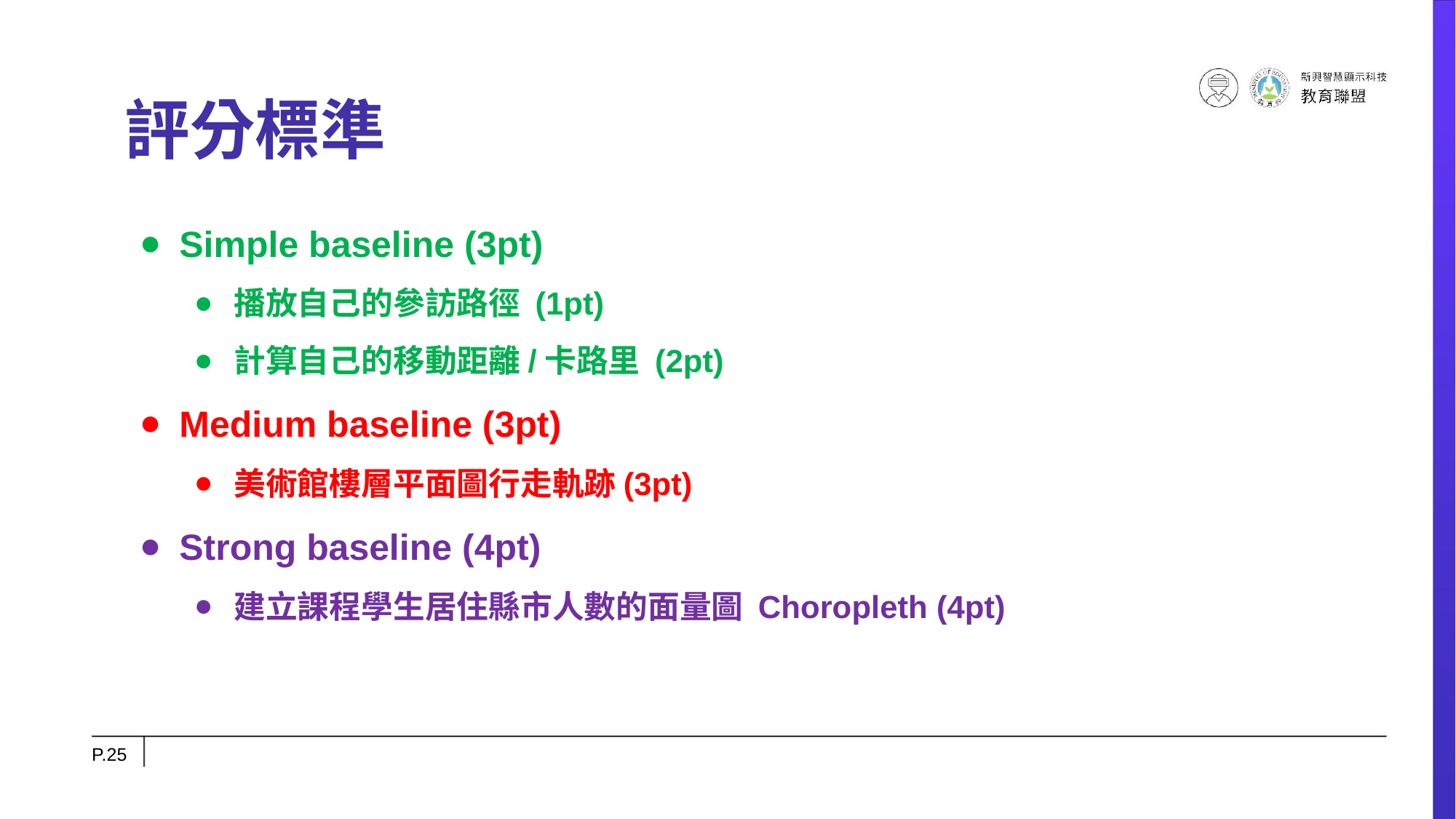

# 評分標準
Simple baseline (3pt)
播放自己的參訪路徑 (1pt)
計算自己的移動距離/卡路里 (2pt)
Medium baseline (3pt)
美術館樓層平面圖行走軌跡(3pt)
Strong baseline (4pt)
建立課程學生居住縣市人數的面量圖 Choropleth (4pt)
P.25